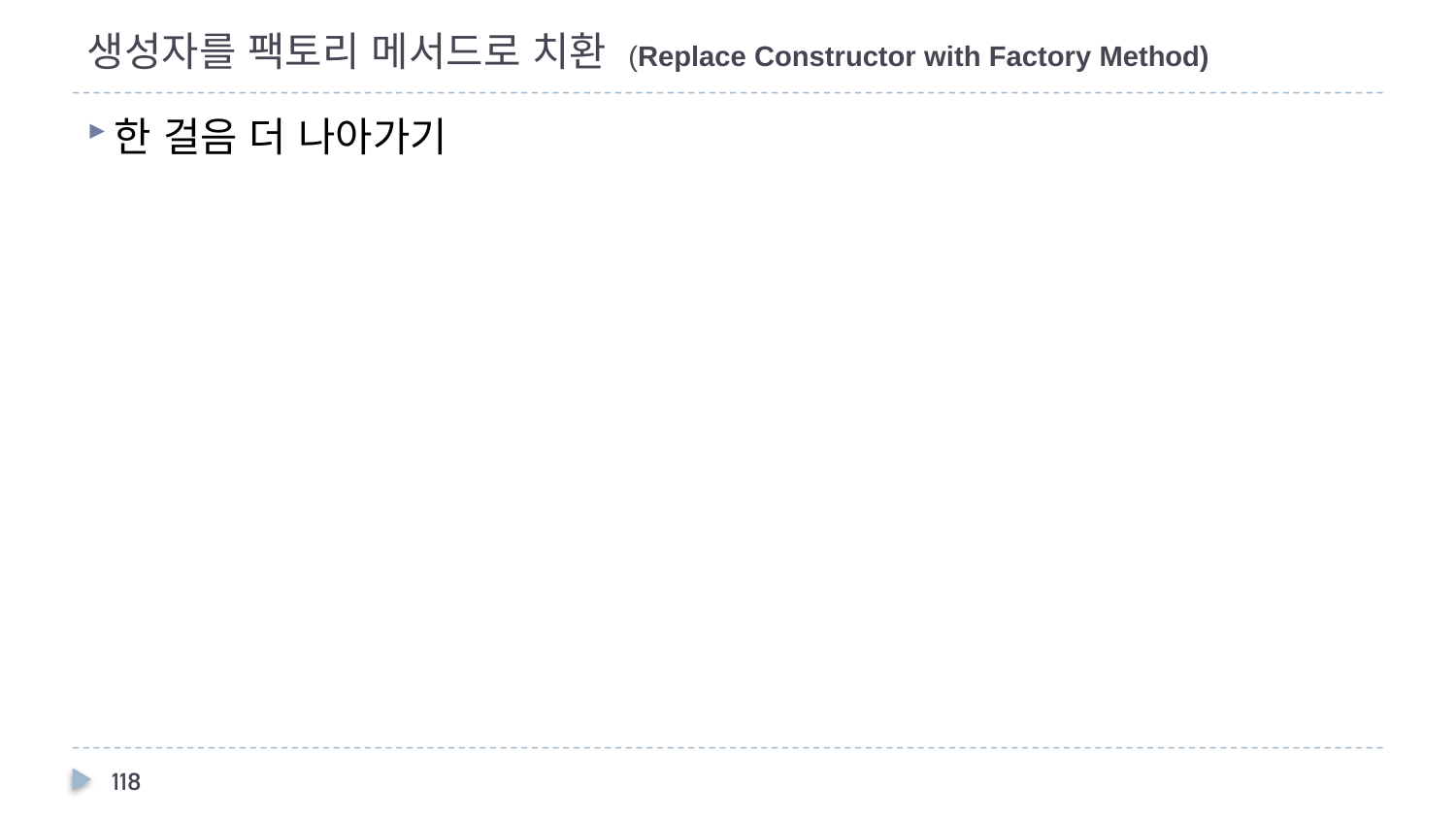

# 생성자를 팩토리 메서드로 치환 (Replace Constructor with Factory Method)
한 걸음 더 나아가기
118